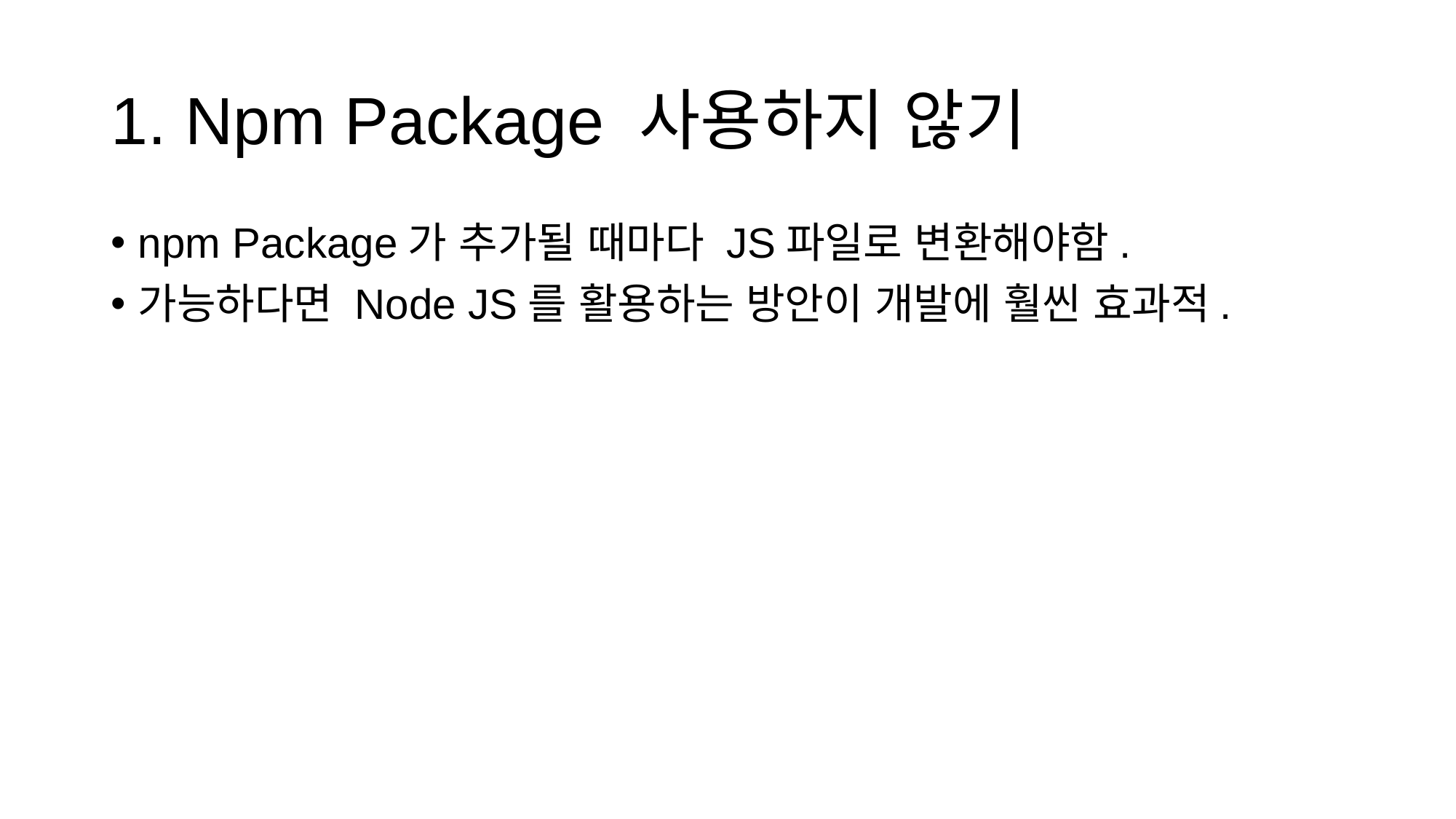

# 1. Npm Package 사용하지 않기
npm Package가 추가될 때마다 JS파일로 변환해야함.
가능하다면 Node JS를 활용하는 방안이 개발에 훨씬 효과적.